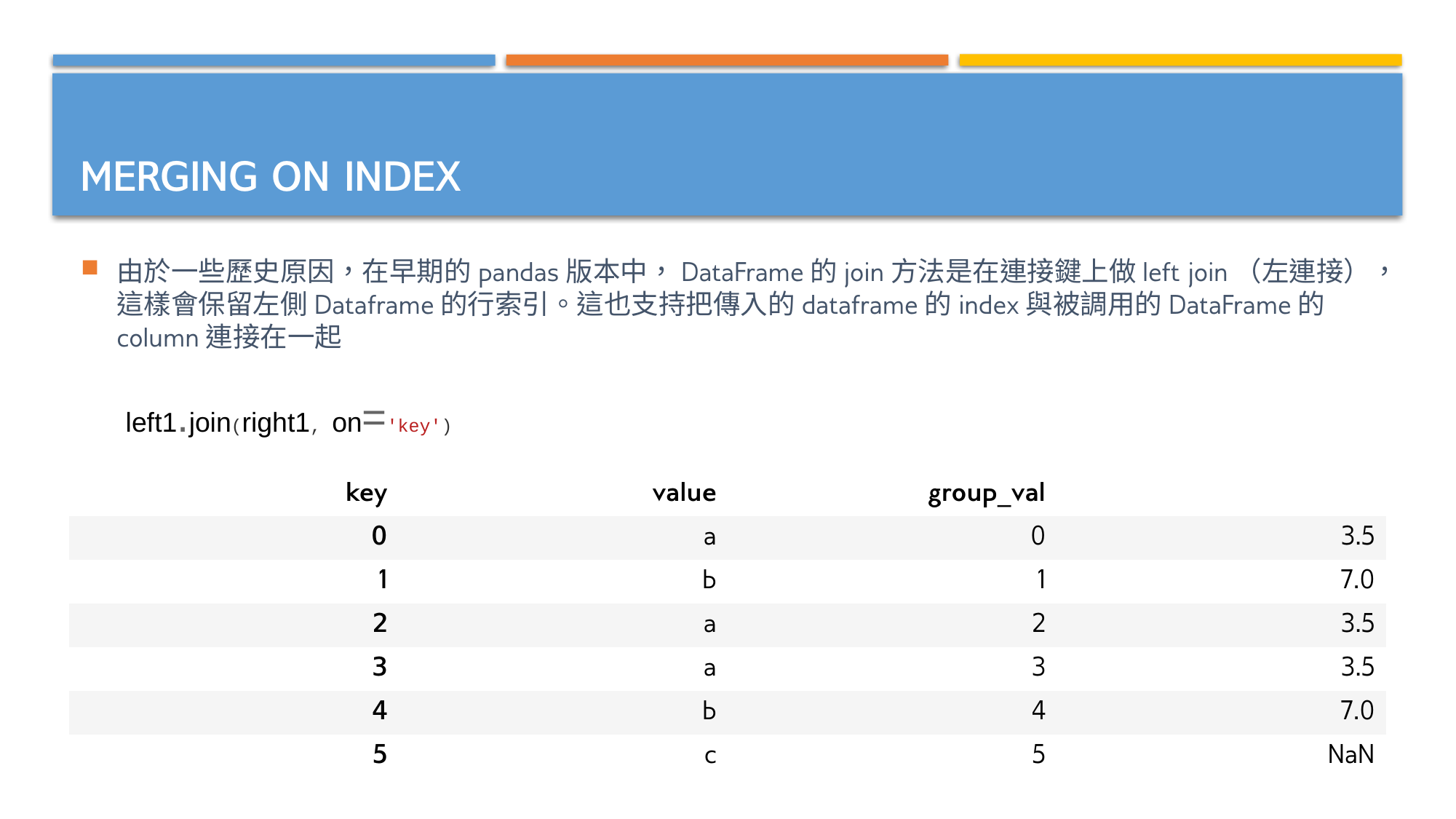

# Merging on Index
由於一些歷史原因，在早期的pandas版本中，DataFrame的join方法是在連接鍵上做left join（左連接），這樣會保留左側Dataframe的行索引。這也支持把傳入的dataframe的index與被調用的DataFrame的column連接在一起
left1.join(right1, on='key')
| key | value | group\_val |  |
| --- | --- | --- | --- |
| 0 | a | 0 | 3.5 |
| 1 | b | 1 | 7.0 |
| 2 | a | 2 | 3.5 |
| 3 | a | 3 | 3.5 |
| 4 | b | 4 | 7.0 |
| 5 | c | 5 | NaN |